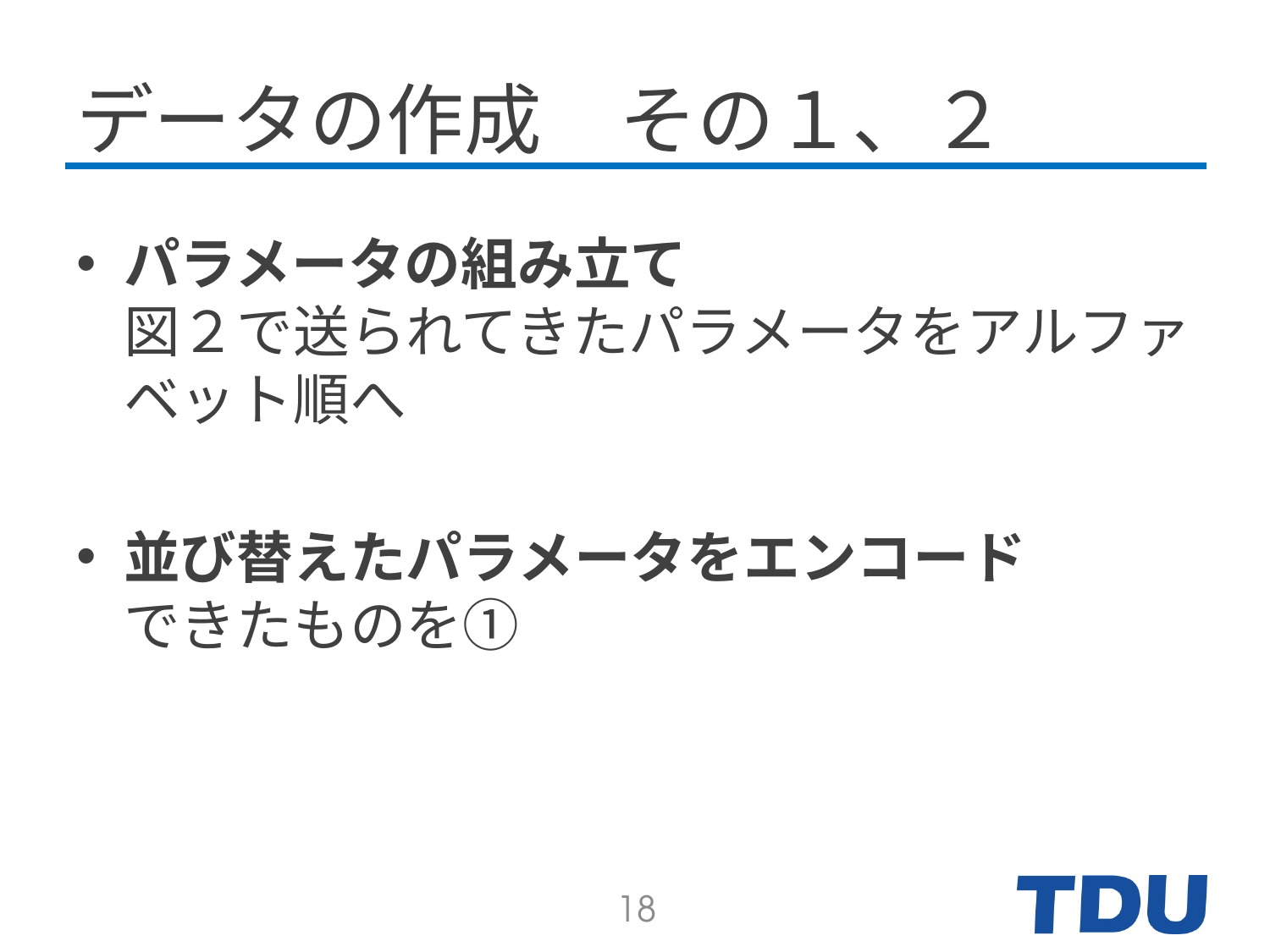

# データの作成　その１、２
パラメータの組み立て
図２で送られてきたパラメータをアルファベット順へ

並び替えたパラメータをエンコード
できたものを①
18